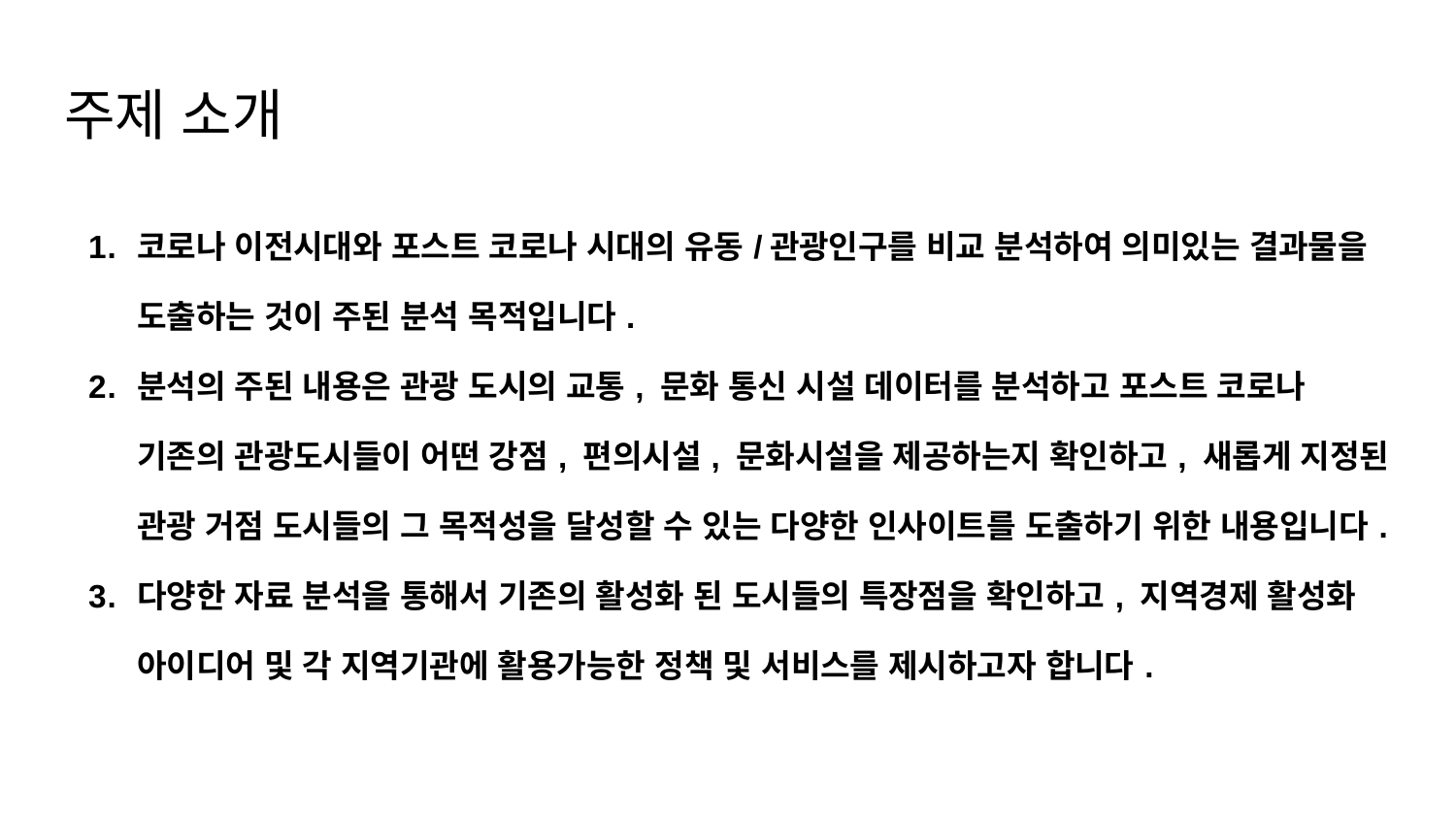

# 주제 소개
코로나 이전시대와 포스트 코로나 시대의 유동/관광인구를 비교 분석하여 의미있는 결과물을 도출하는 것이 주된 분석 목적입니다.
분석의 주된 내용은 관광 도시의 교통, 문화 통신 시설 데이터를 분석하고 포스트 코로나 기존의 관광도시들이 어떤 강점, 편의시설, 문화시설을 제공하는지 확인하고, 새롭게 지정된 관광 거점 도시들의 그 목적성을 달성할 수 있는 다양한 인사이트를 도출하기 위한 내용입니다.
다양한 자료 분석을 통해서 기존의 활성화 된 도시들의 특장점을 확인하고, 지역경제 활성화 아이디어 및 각 지역기관에 활용가능한 정책 및 서비스를 제시하고자 합니다.